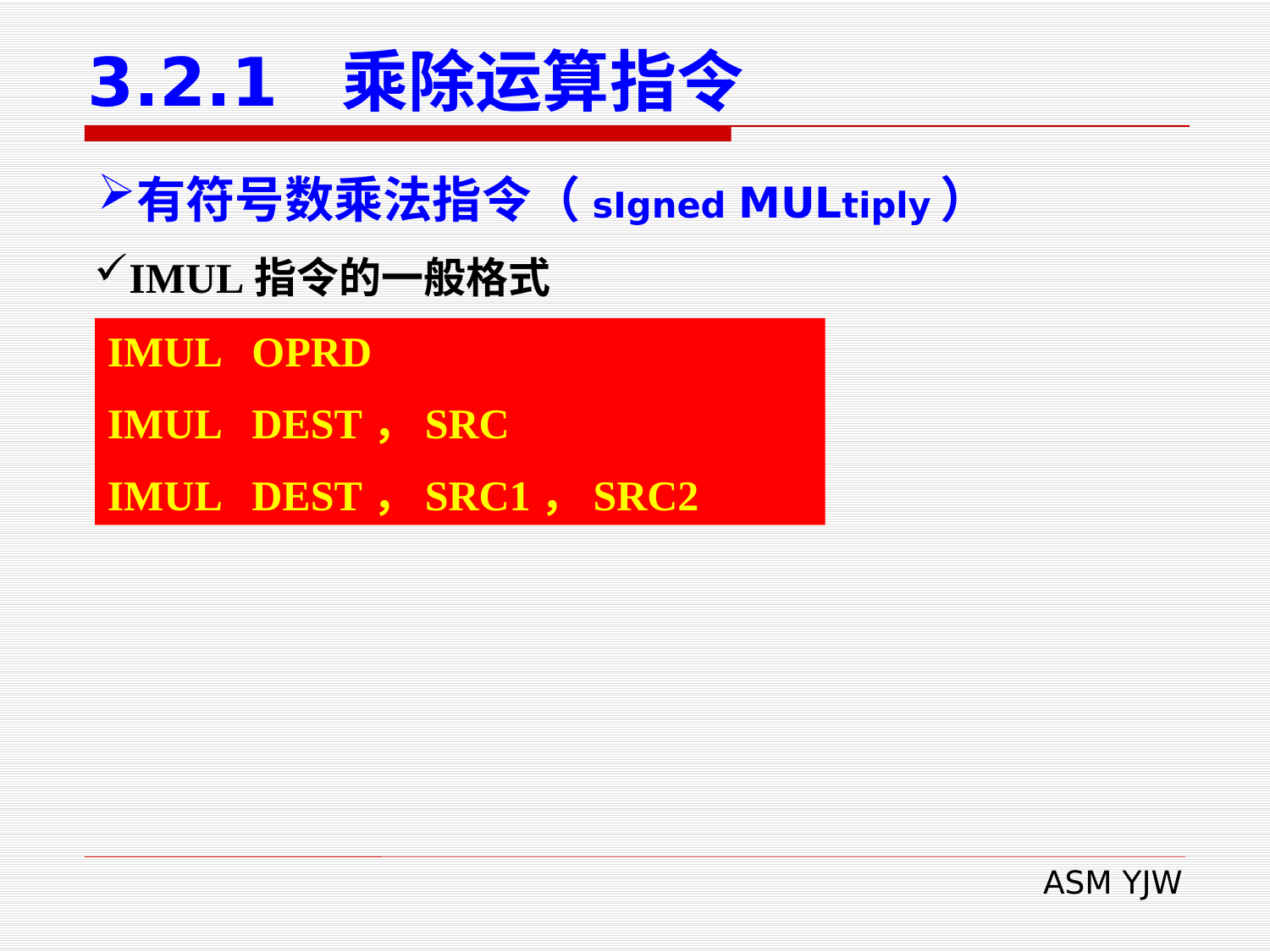

# 3.2.1  乘除运算指令
有符号数乘法指令（sIgned MULtiply）
IMUL指令的一般格式
IMUL   OPRD
IMUL   DEST，SRC
IMUL   DEST，SRC1，SRC2